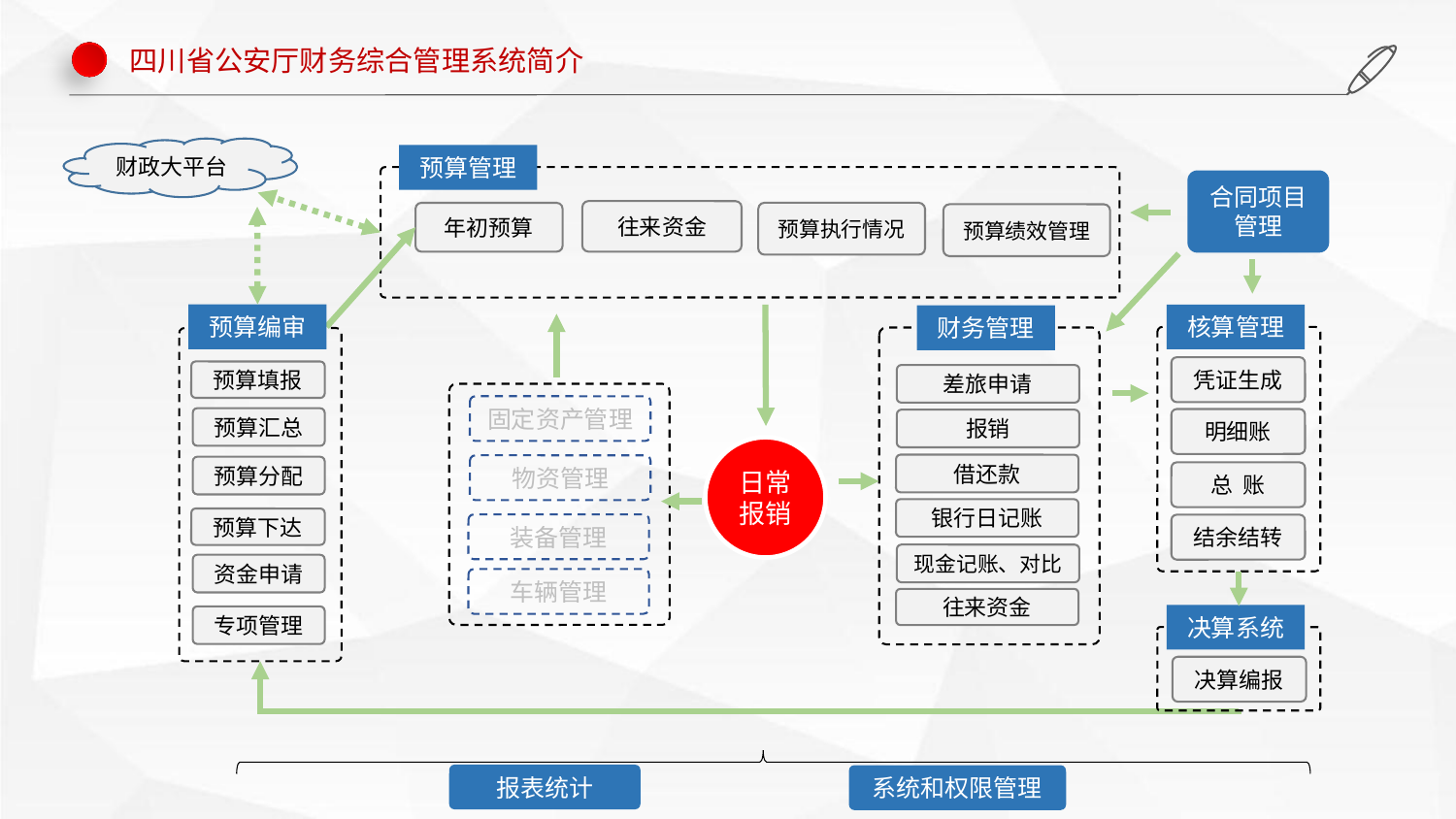

四川省公安厅财务综合管理系统简介

财政大平台
预算管理

合同项目管理
往来资金
年初预算
预算执行情况
预算绩效管理

预算编审
核算管理
财务管理

凭证生成
预算填报
差旅申请

固定资产管理
预算汇总
明细账
报销
日常
报销
借还款
物资管理
预算分配
总  账
银行日记账
预算下达
装备管理
结余结转
现金记账、对比
资金申请
车辆管理
往来资金
决算系统
专项管理

决算编报
报表统计
系统和权限管理